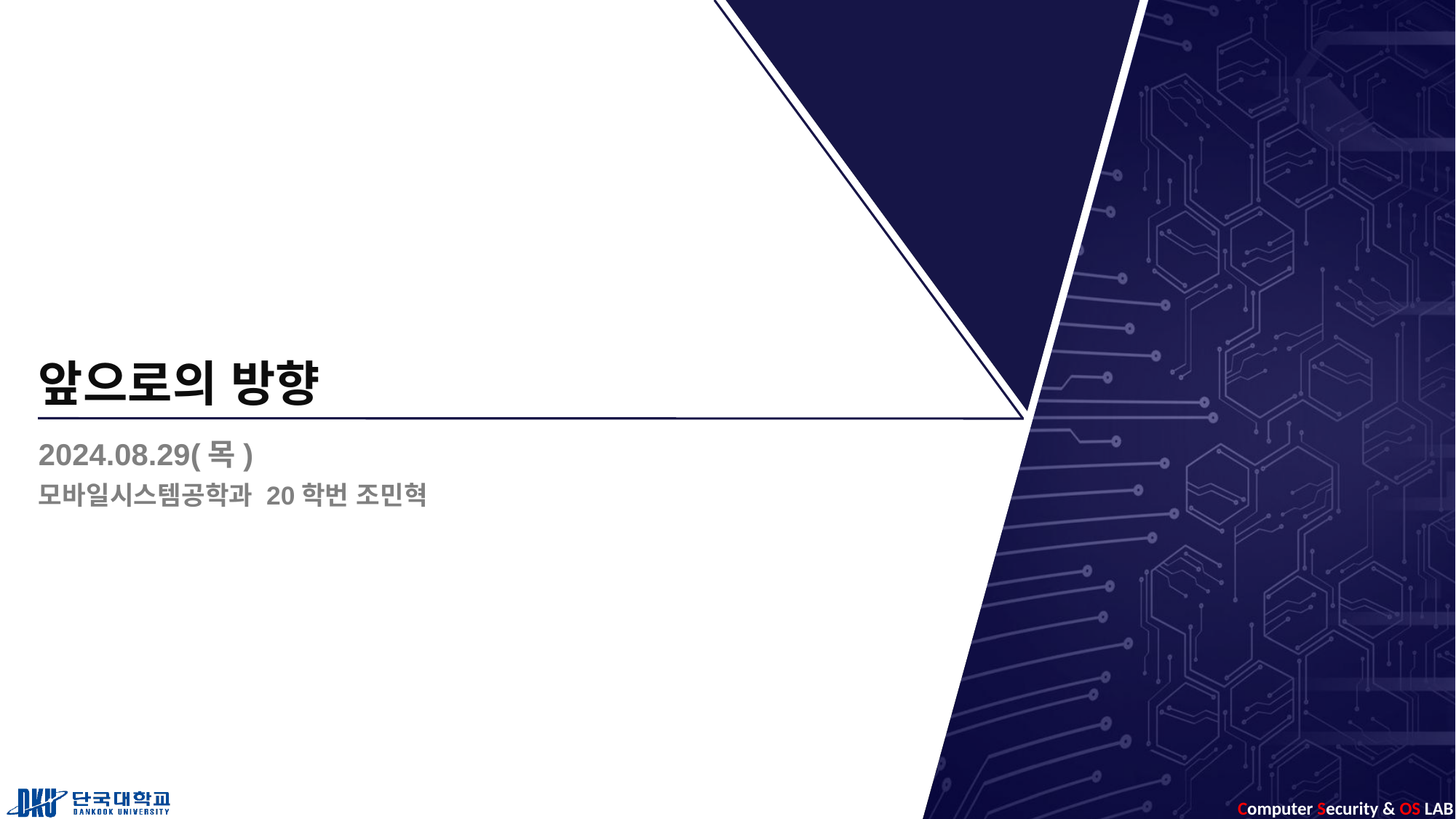

# 앞으로의 방향
2024.08.29(목)
모바일시스템공학과 20학번 조민혁